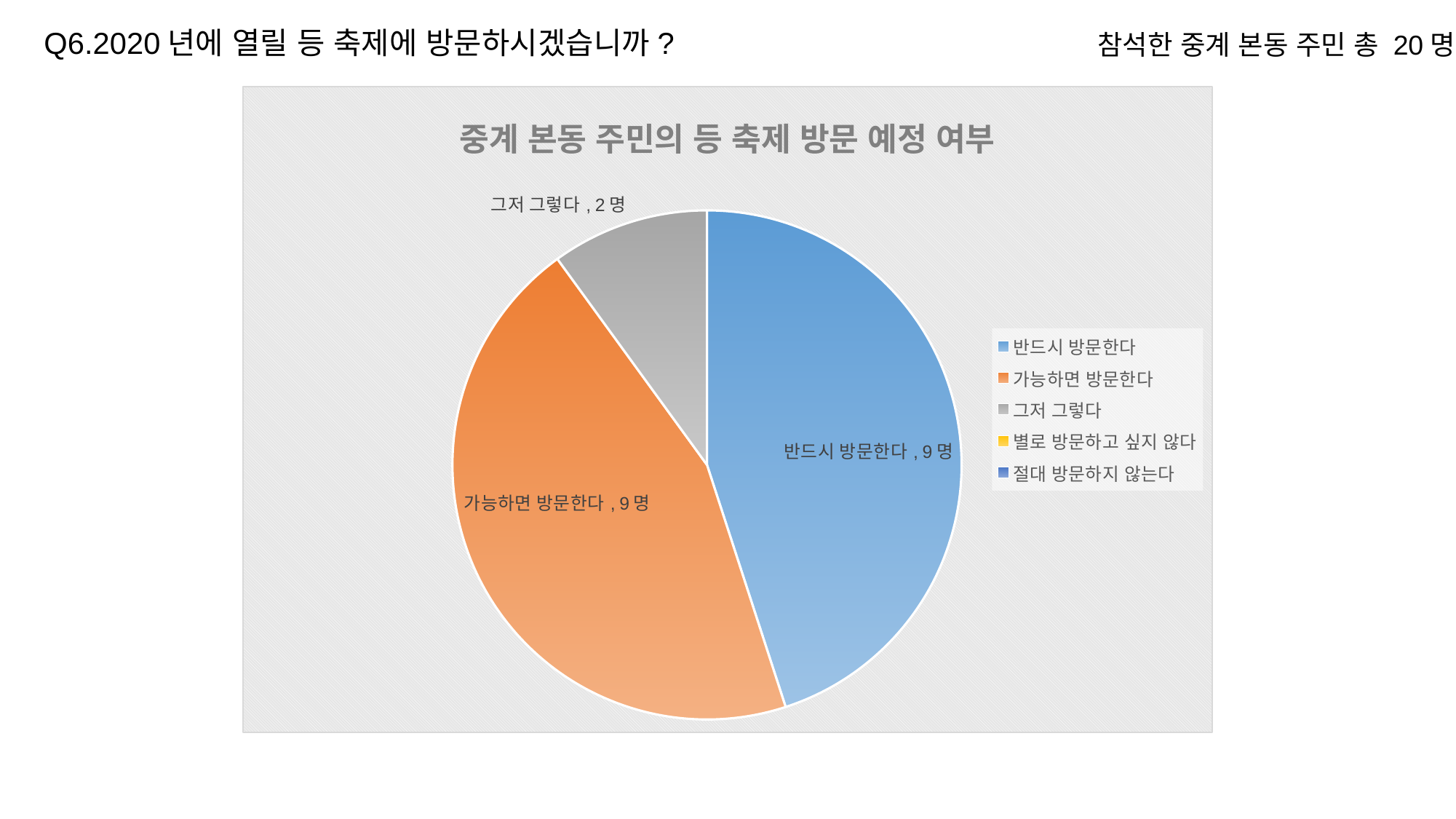

Q6.2020년에 열릴 등 축제에 방문하시겠습니까?
참석한 중계 본동 주민 총 20명

### Chart: 중계 본동 주민의 등 축제 방문 예정 여부

| Category | 공릉 1동 주민의 등 축제 방문 여부 |
|---|---|
| 반드시 방문한다 | 9.0 |
| 가능하면 방문한다 | 9.0 |
| 그저 그렇다 | 2.0 |
| 별로 방문하고 싶지 않다 | 0.0 |
| 절대 방문하지 않는다 | 0.0 |